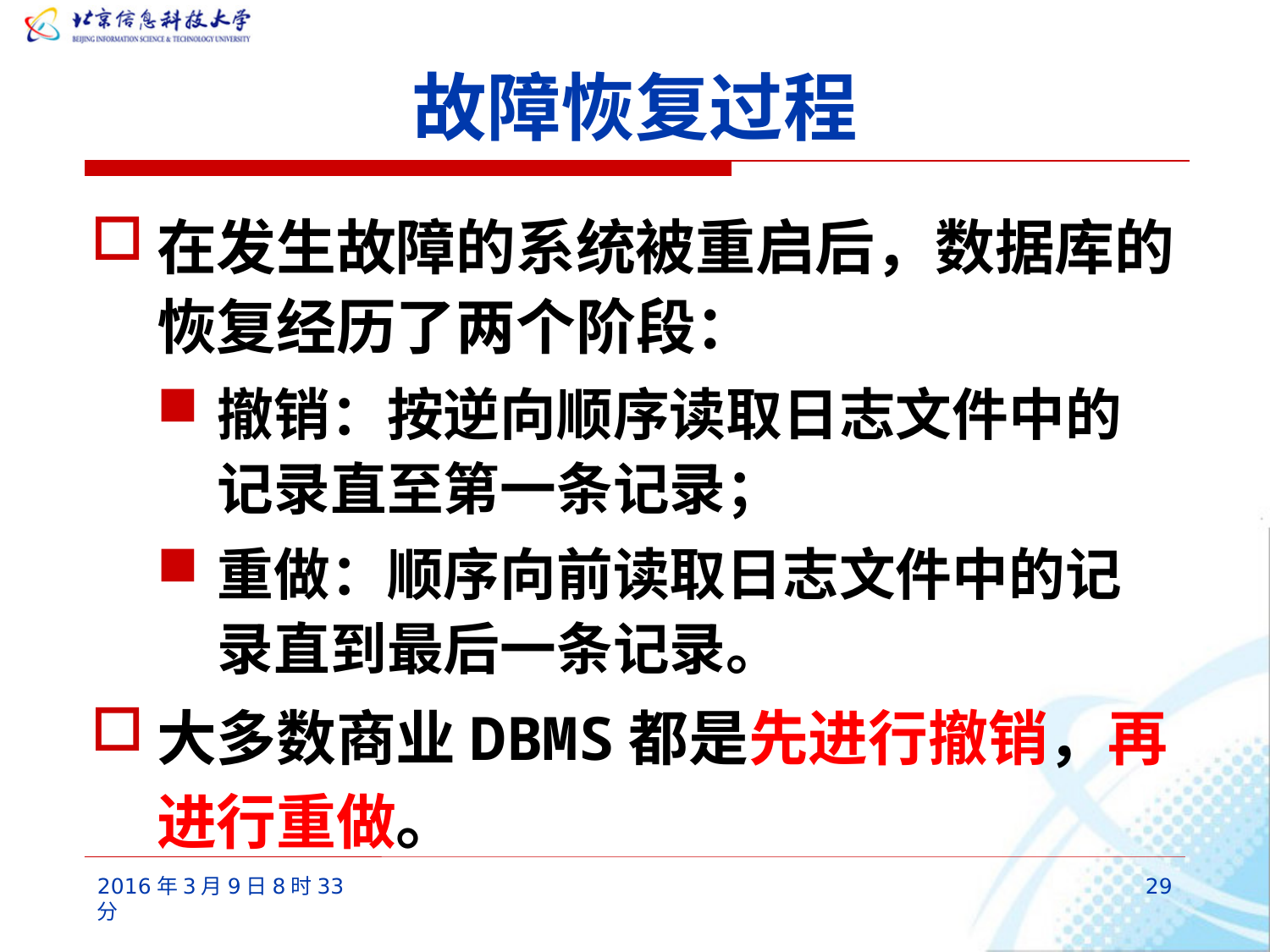

# 故障恢复过程
在发生故障的系统被重启后，数据库的恢复经历了两个阶段：
撤销：按逆向顺序读取日志文件中的记录直至第一条记录；
重做：顺序向前读取日志文件中的记录直到最后一条记录。
大多数商业DBMS都是先进行撤销，再进行重做。
2016年3月9日8时33分
29